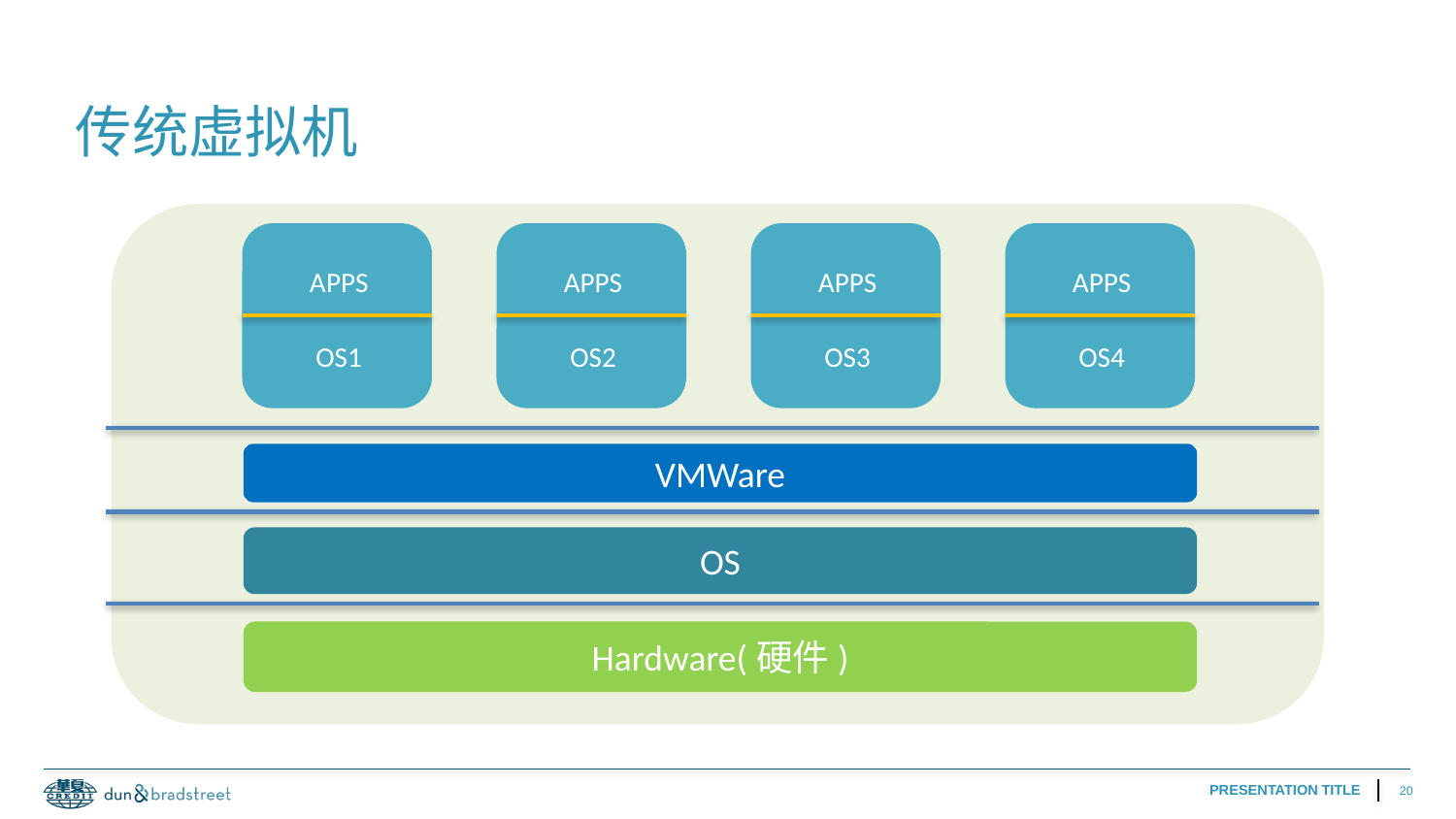

传统虚拟机

APPS
OS1

APPS
OS2

APPS
OS3

APPS
OS4
VMWare
OS
Hardware(硬件)